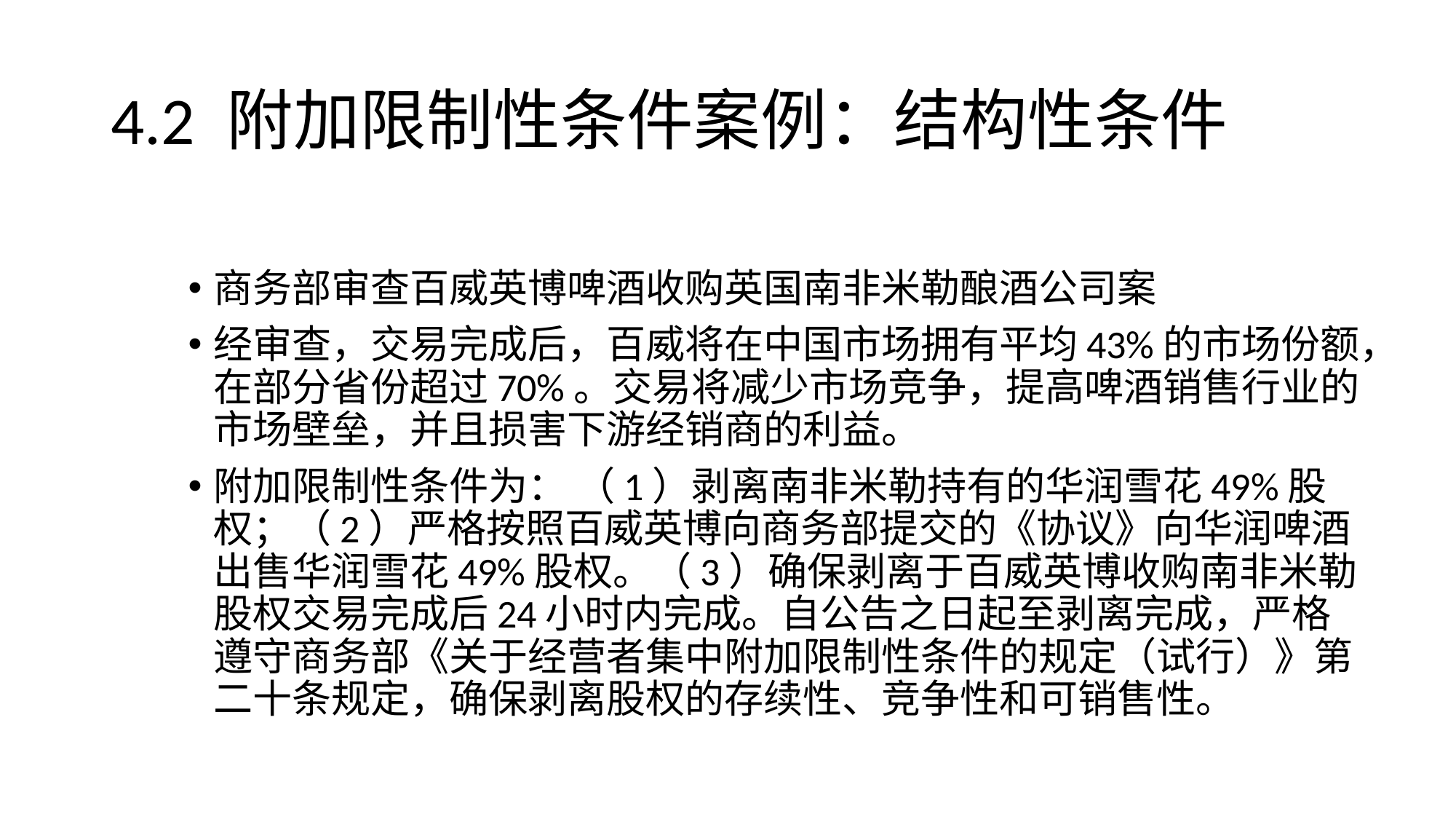

# 4.2 附加限制性条件案例：结构性条件
商务部审查百威英博啤酒收购英国南非米勒酿酒公司案
经审查，交易完成后，百威将在中国市场拥有平均43%的市场份额，在部分省份超过70%。交易将减少市场竞争，提高啤酒销售行业的市场壁垒，并且损害下游经销商的利益。
附加限制性条件为： （1）剥离南非米勒持有的华润雪花49%股权；（2）严格按照百威英博向商务部提交的《协议》向华润啤酒出售华润雪花49%股权。（3）确保剥离于百威英博收购南非米勒股权交易完成后24小时内完成。自公告之日起至剥离完成，严格遵守商务部《关于经营者集中附加限制性条件的规定（试行）》第二十条规定，确保剥离股权的存续性、竞争性和可销售性。